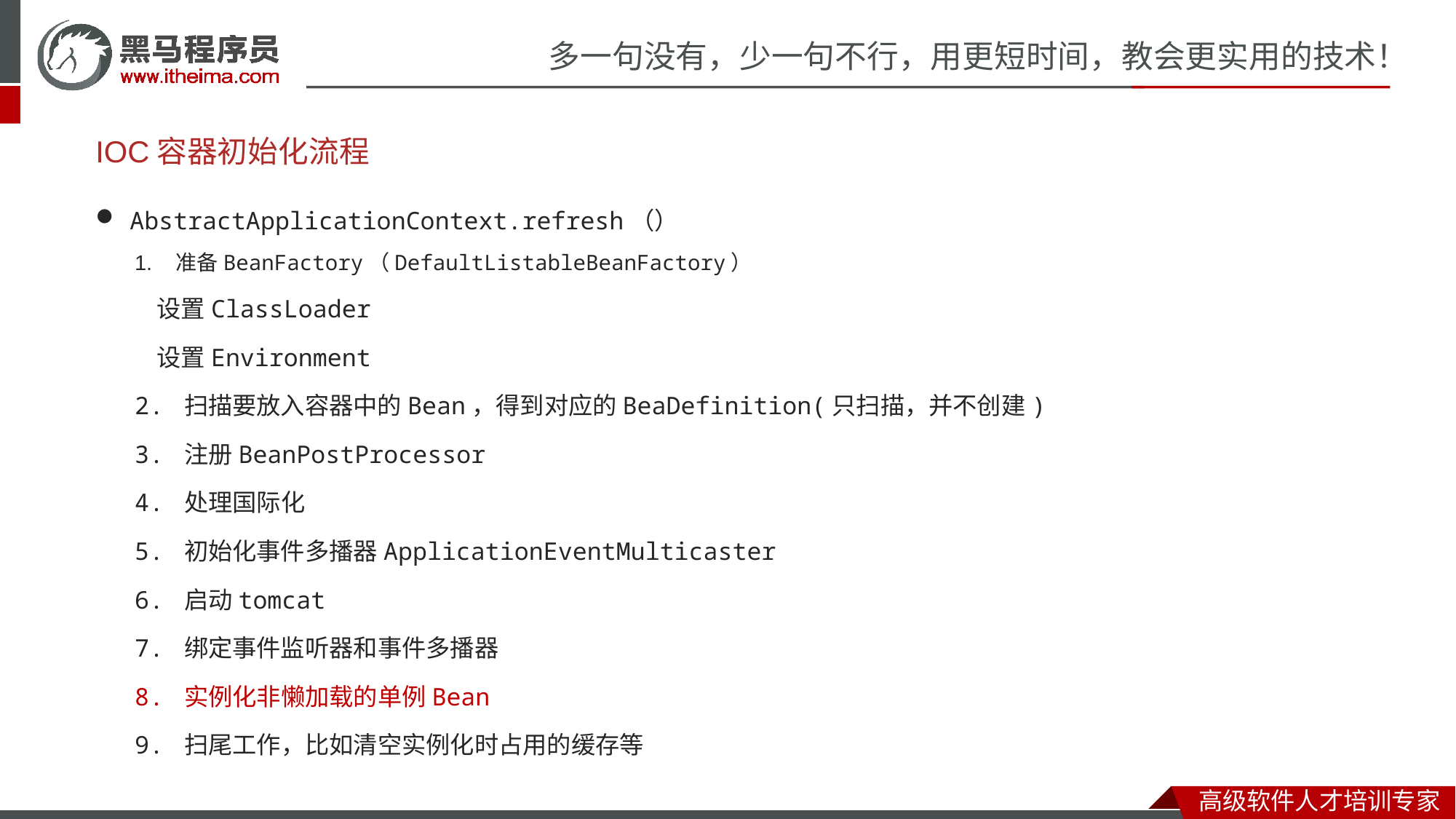

# IOC容器初始化流程
AbstractApplicationContext.refresh（）
准备BeanFactory（DefaultListableBeanFactory）
   设置ClassLoader
   设置Environment
2. 扫描要放入容器中的Bean，得到对应的BeaDefinition(只扫描，并不创建)
3. 注册BeanPostProcessor
4. 处理国际化
5. 初始化事件多播器ApplicationEventMulticaster
6. 启动tomcat
7. 绑定事件监听器和事件多播器
8. 实例化非懒加载的单例Bean
9. 扫尾工作，比如清空实例化时占用的缓存等